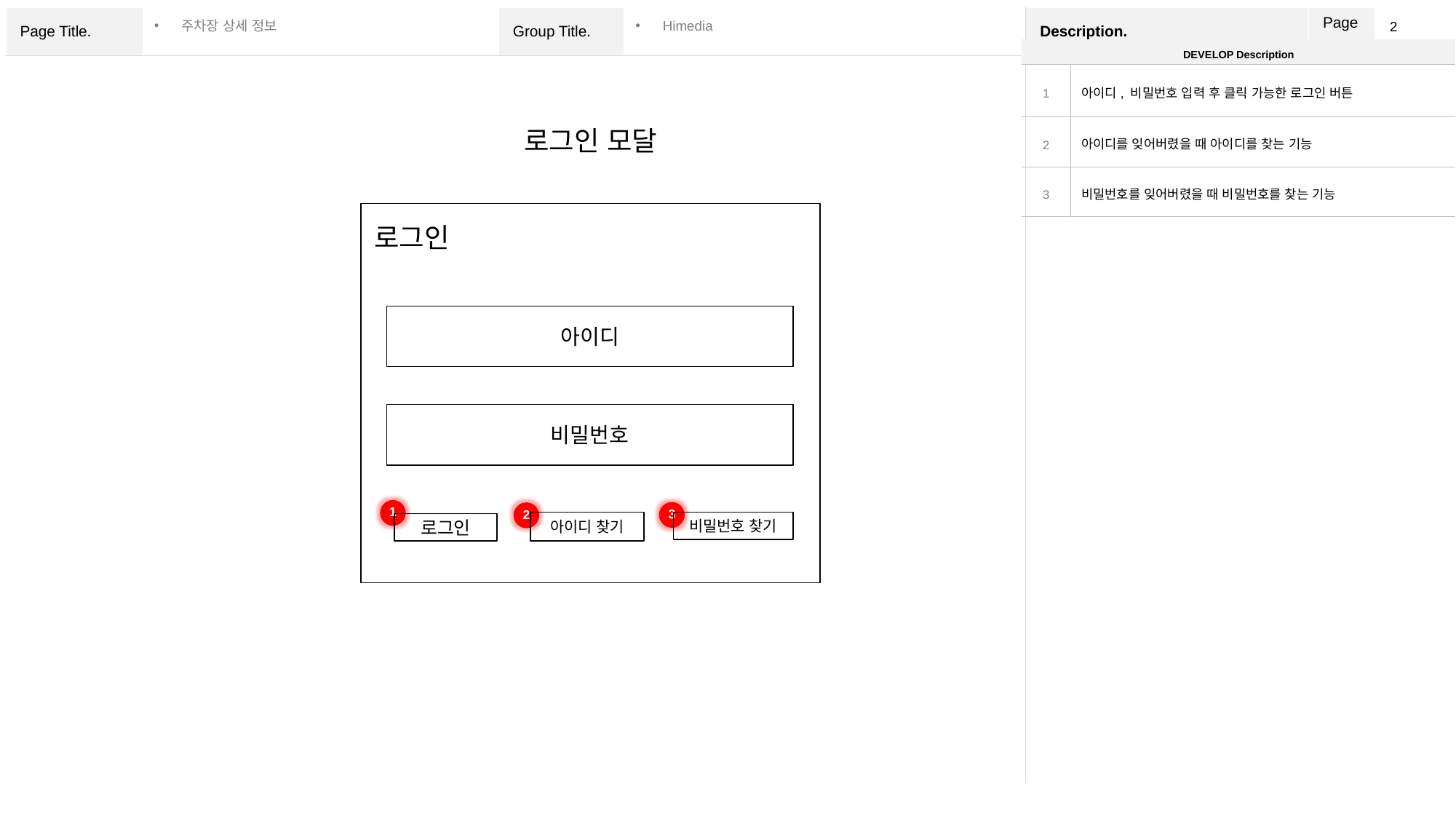

2
주차장 상세 정보
Himedia
| DEVELOP Description |  |
| --- | --- |
| 1 | 아이디, 비밀번호 입력 후 클릭 가능한 로그인 버튼 |
| 2 | 아이디를 잊어버렸을 때 아이디를 찾는 기능 |
| 3 | 비밀번호를 잊어버렸을 때 비밀번호를 찾는 기능 |
|  |  |
|  |  |
로그인 모달

로그인
아이디
비밀번호
1

3

2

아이디 찾기
비밀번호 찾기
로그인